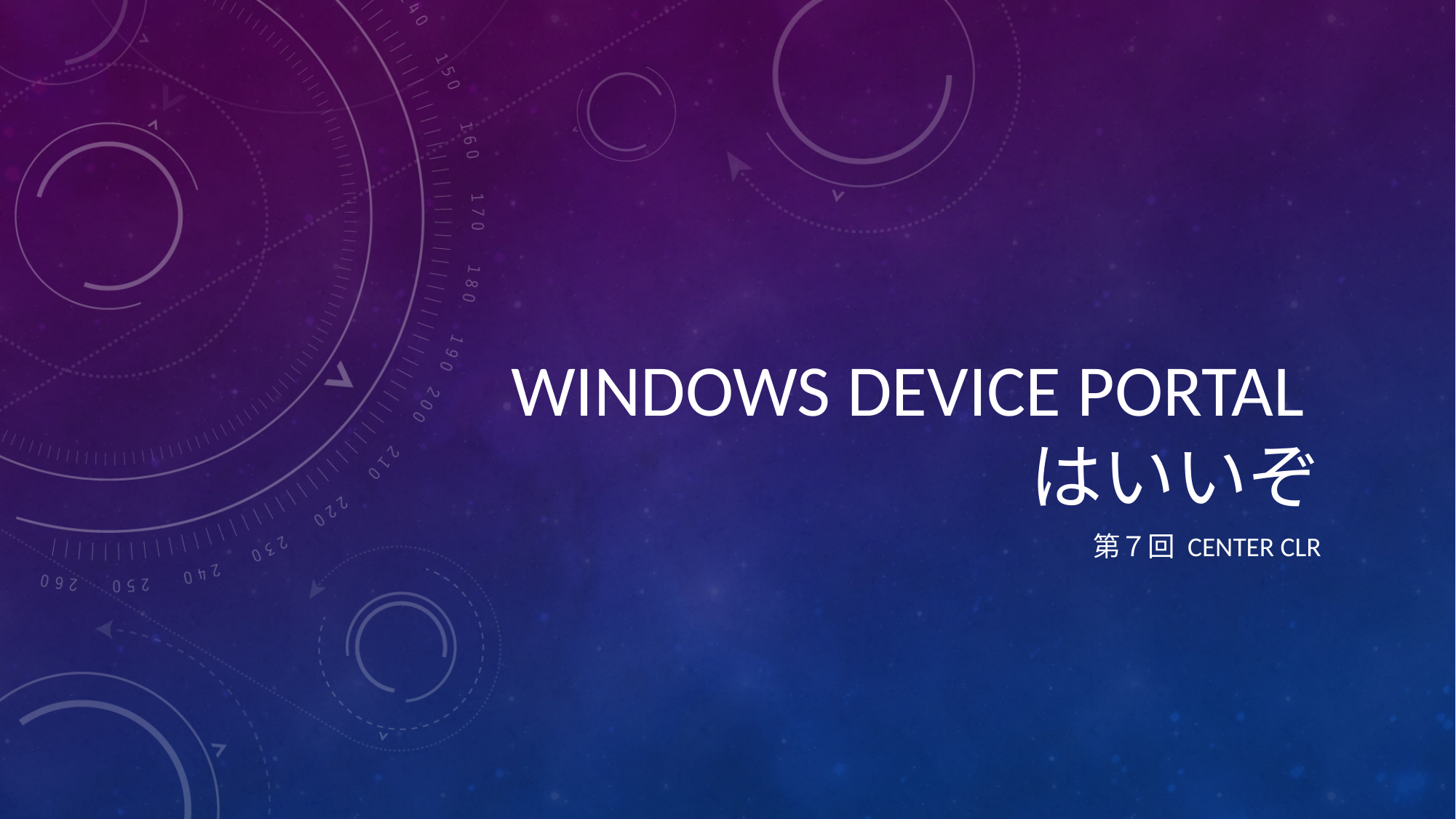

# Windows device portal はいいぞ
第７回 Center CLR